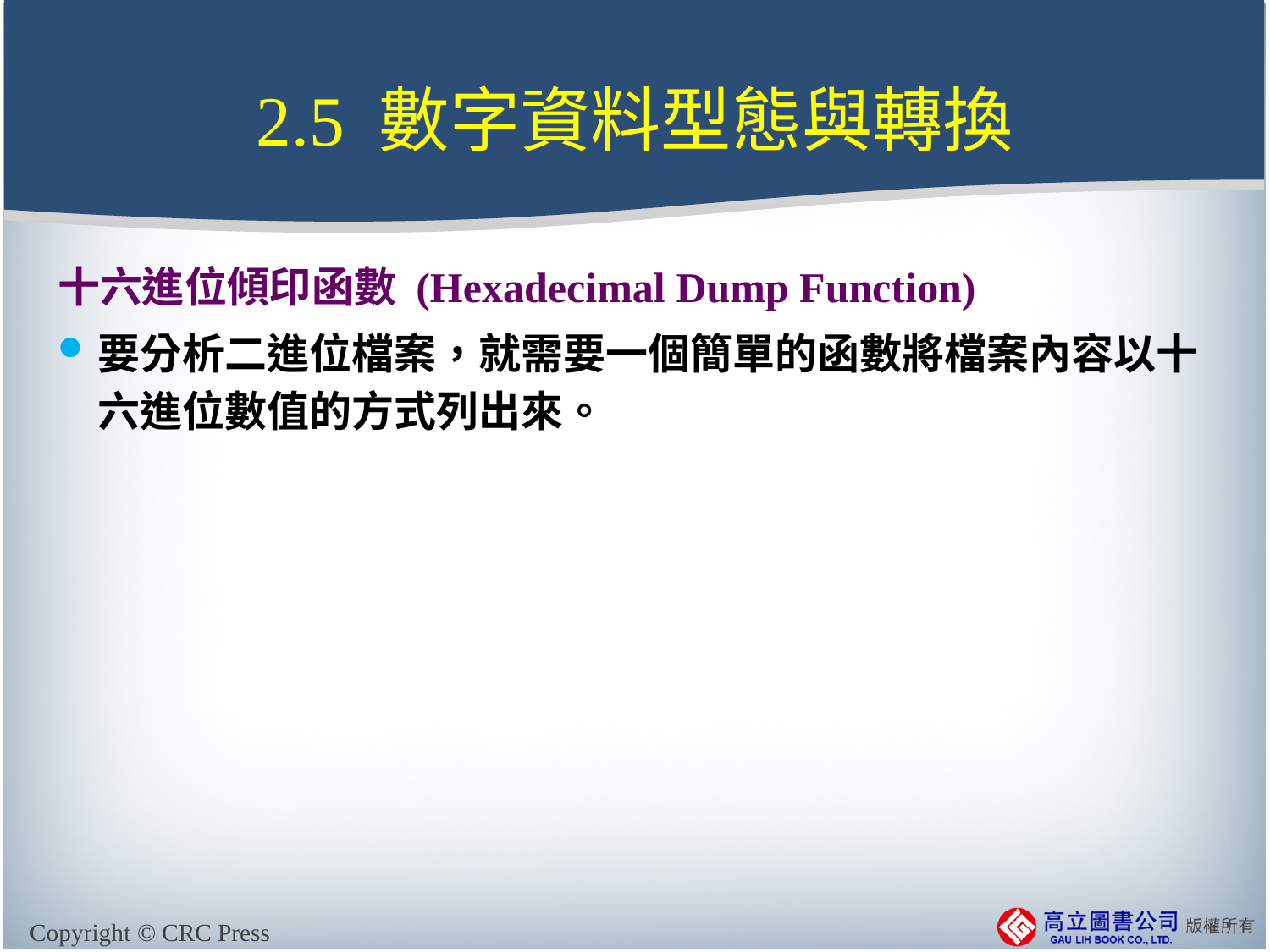

# 2.5 數字資料型態與轉換
十六進位傾印函數 (Hexadecimal Dump Function)
要分析二進位檔案，就需要一個簡單的函數將檔案內容以十六進位數值的方式列出來。